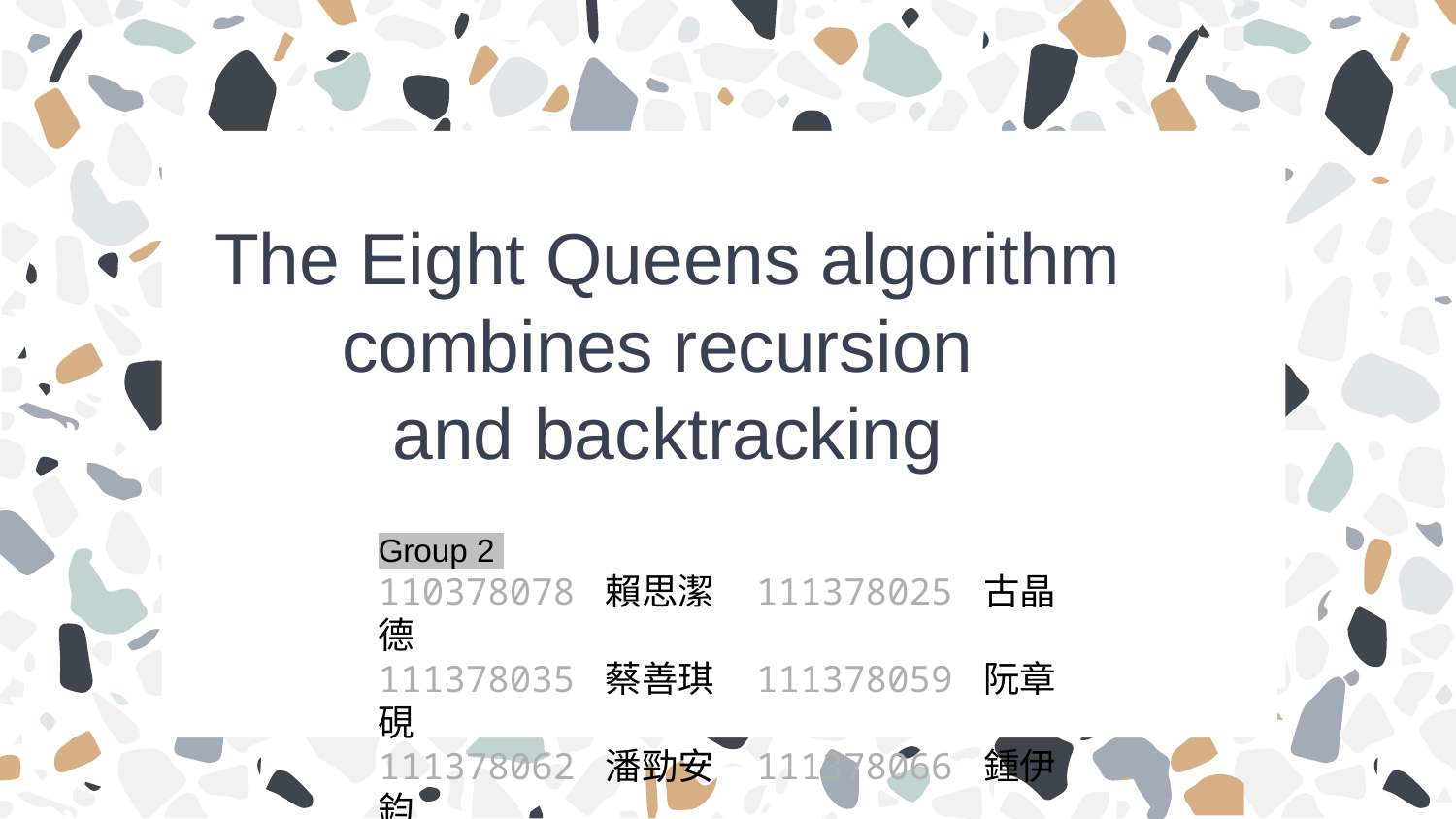

# The Eight Queens algorithm combines recursion and backtracking

Group 2
110378078 賴思潔    111378025 古晶德
111378035 蔡善琪    111378059 阮章硯
111378062 潘勁安    111378066 鍾伊鈞